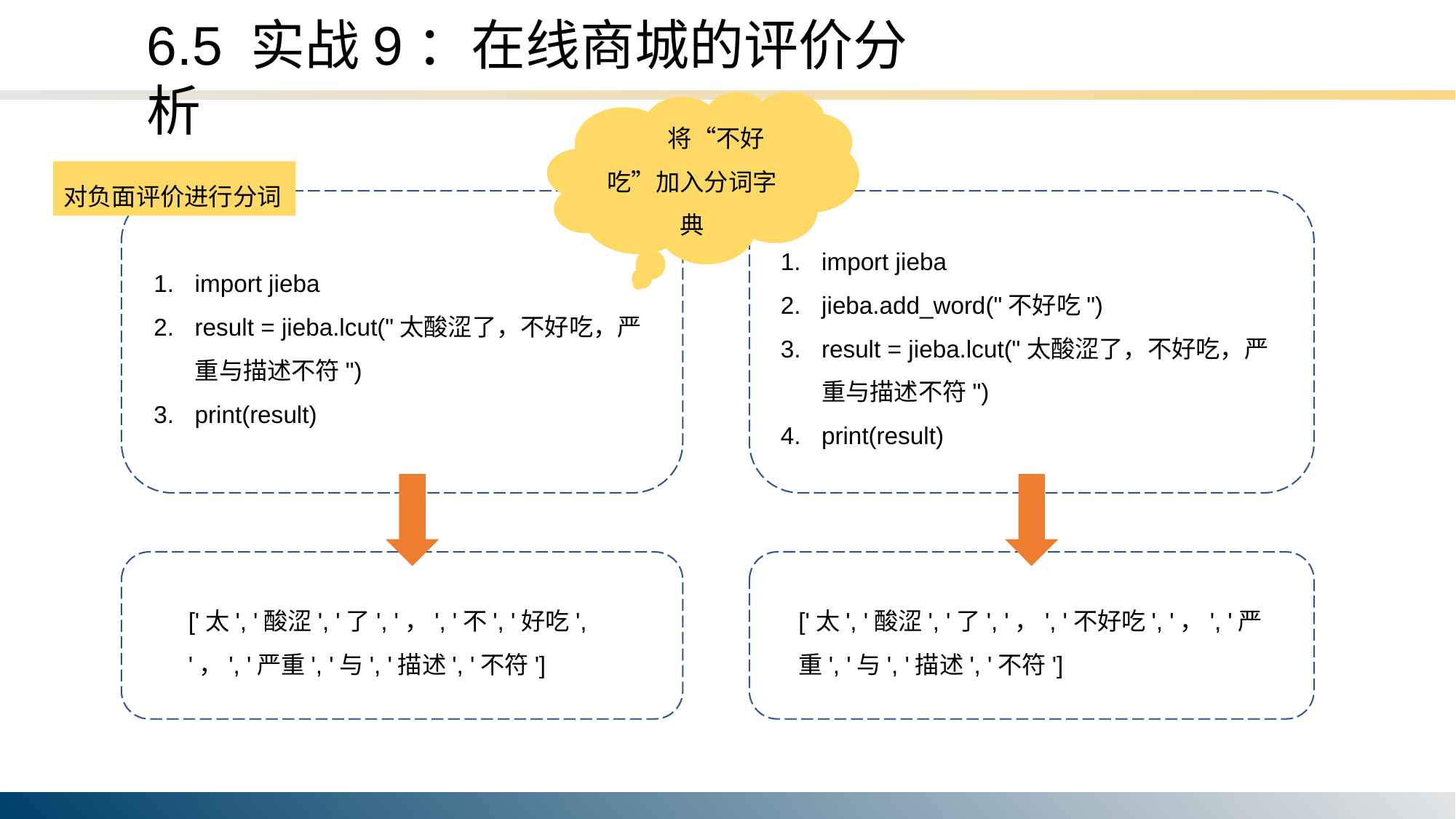

6.5 实战9：在线商城的评价分析
将“不好吃”加入分词字典
对负面评价进行分词

import jieba
jieba.add_word("不好吃")
result = jieba.lcut("太酸涩了，不好吃，严重与描述不符")
print(result)
import jieba
result = jieba.lcut("太酸涩了，不好吃，严重与描述不符")
print(result)

['太', '酸涩', '了', '，', '不', '好吃', '，', '严重', '与', '描述', '不符']
['太', '酸涩', '了', '，', '不好吃', '，', '严重', '与', '描述', '不符']